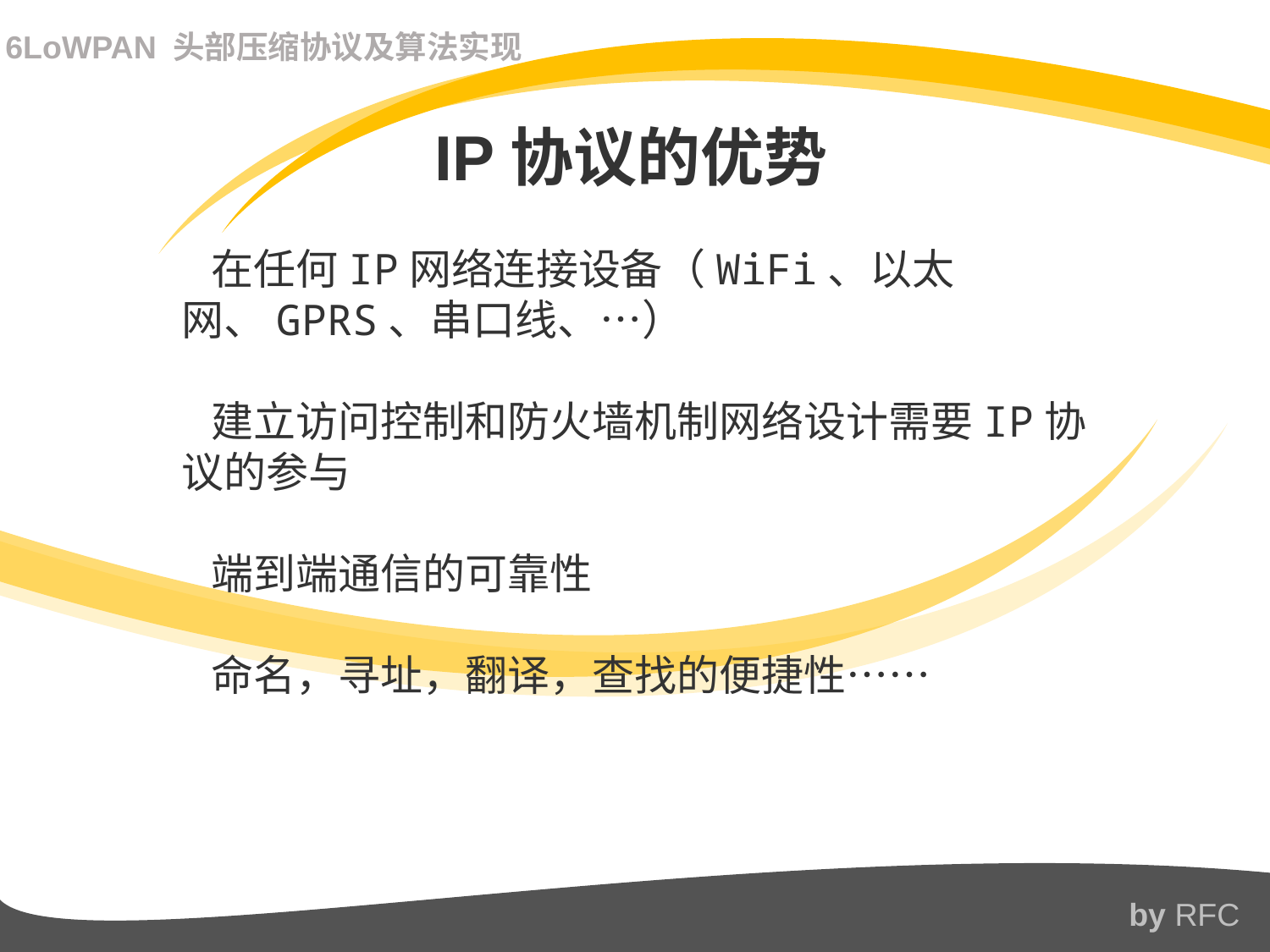

6LoWPAN 头部压缩协议及算法实现
IP协议的优势
  在任何IP网络连接设备（WiFi、以太网、GPRS、串口线、…）

  建立访问控制和防火墙机制网络设计需要IP协议的参与

  端到端通信的可靠性

  命名，寻址，翻译，查找的便捷性……

by RFC